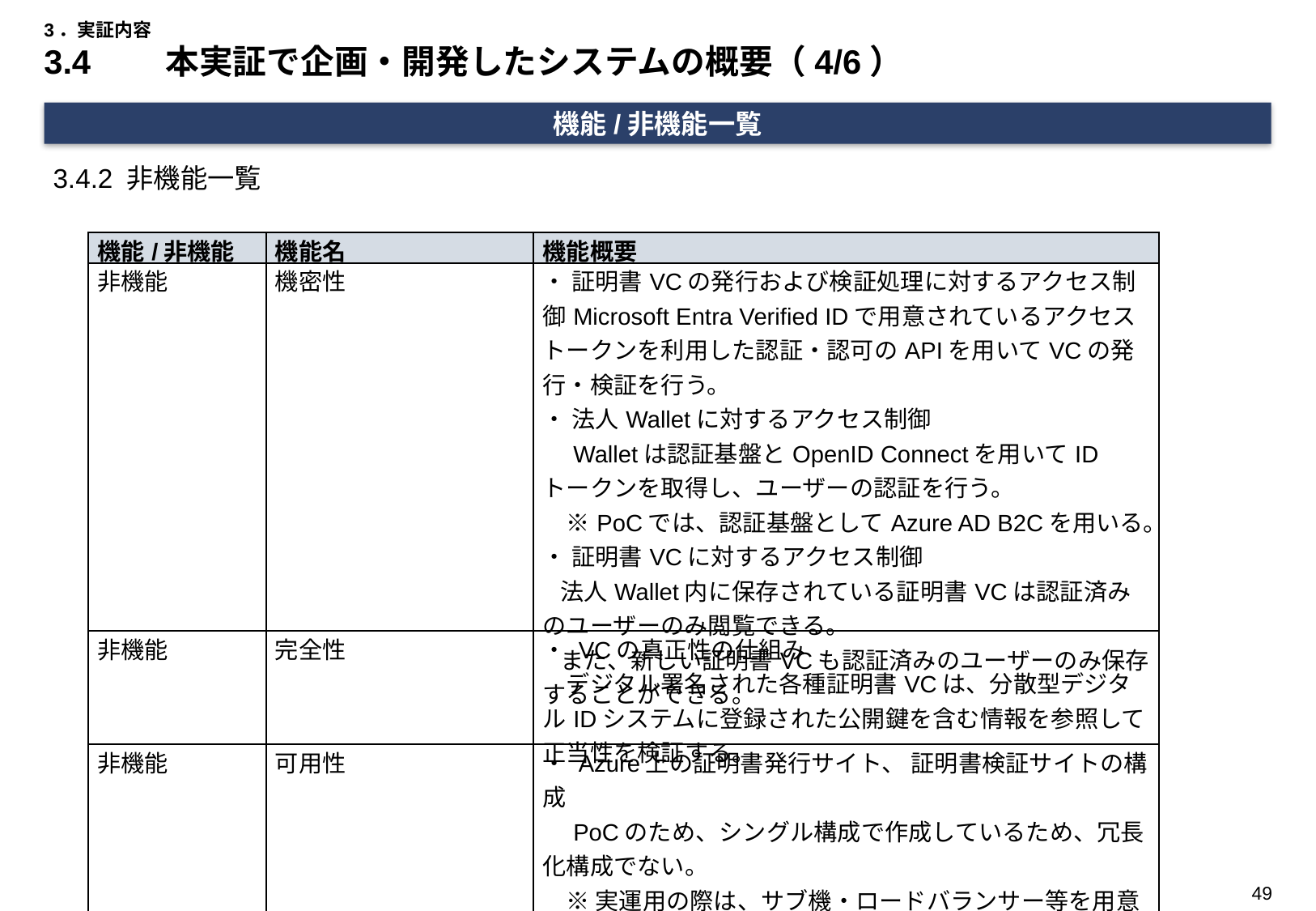

# 3．実証内容 3.4	本実証で企画・開発したシステムの概要（4/6）
機能/非機能一覧
3.4.2 非機能一覧
| 機能/非機能 | 機能名 | 機能概要 |
| --- | --- | --- |
| 非機能 | 機密性 | ・ 証明書VCの発行および検証処理に対するアクセス制御Microsoft Entra Verified IDで用意されているアクセストークンを利用した認証・認可のAPIを用いてVCの発行・検証を行う。 ・ 法人Walletに対するアクセス制御 　Walletは認証基盤とOpenID Connectを用いてIDトークンを取得し、ユーザーの認証を行う。 　※PoCでは、認証基盤としてAzure AD B2Cを用いる。 ・ 証明書VCに対するアクセス制御   法人Wallet内に保存されている証明書VCは認証済みのユーザーのみ閲覧できる。   また、新しい証明書VCも認証済みのユーザーのみ保存することができる。 |
| 非機能 | 完全性 | ・ VCの真正性の仕組み 　デジタル署名された各種証明書VCは、分散型デジタルIDシステムに登録された公開鍵を含む情報を参照して正当性を検証する。 |
| 非機能 | 可用性 | ・ Azure上の証明書発行サイト、 証明書検証サイトの構成 　PoCのため、シングル構成で作成しているため、冗長化構成でない。 　※ 実運用の際は、サブ機・ロードバランサー等を用意し冗長化構成とするべきである。 |